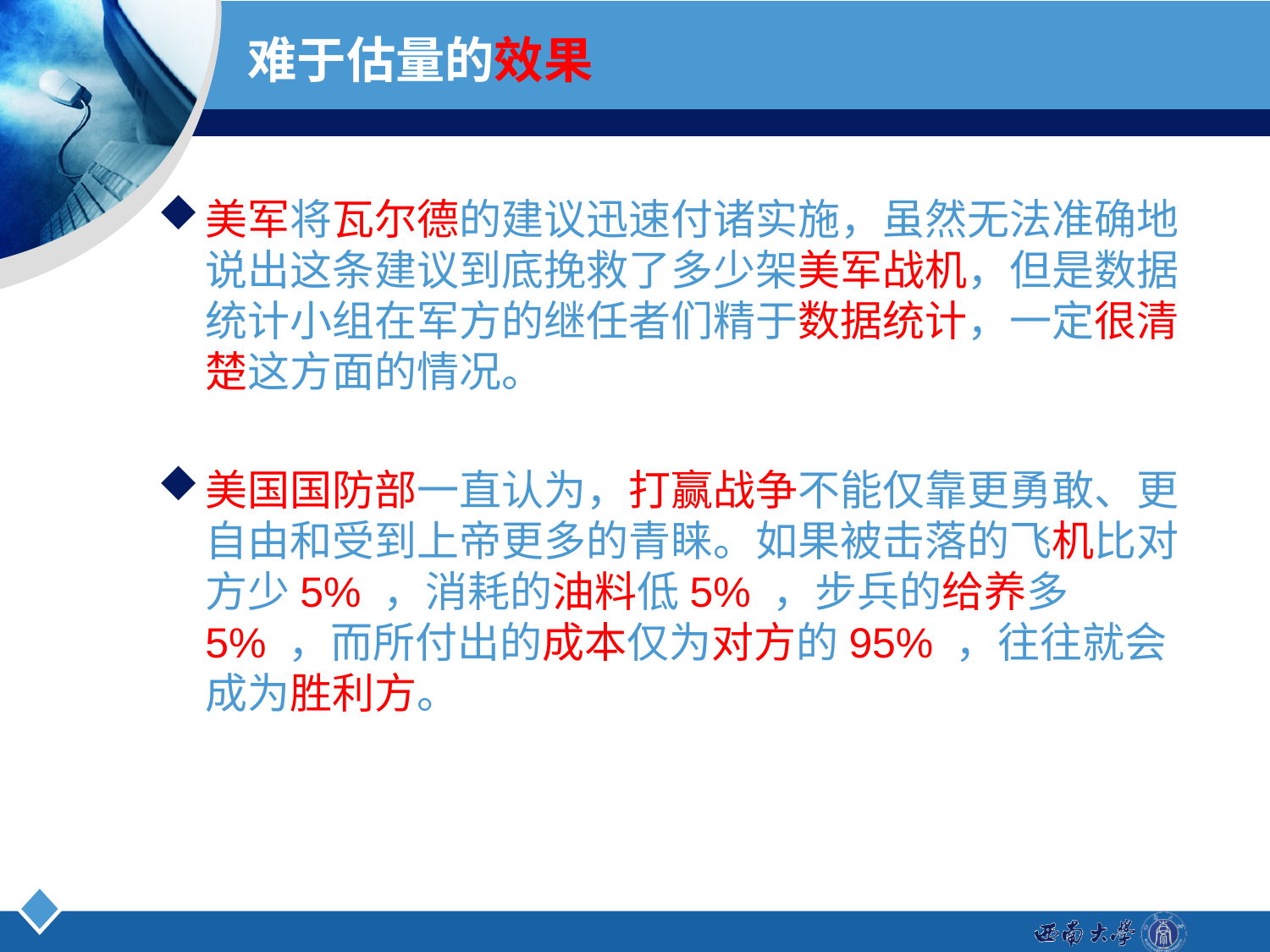

# 难于估量的效果
美军将瓦尔德的建议迅速付诸实施，虽然无法准确地说出这条建议到底挽救了多少架美军战机，但是数据统计小组在军方的继任者们精于数据统计，一定很清楚这方面的情况。

美国国防部一直认为，打赢战争不能仅靠更勇敢、更自由和受到上帝更多的青睐。如果被击落的飞机比对方少5% ，消耗的油料低5% ，步兵的给养多5% ，而所付出的成本仅为对方的95% ，往往就会成为胜利方。